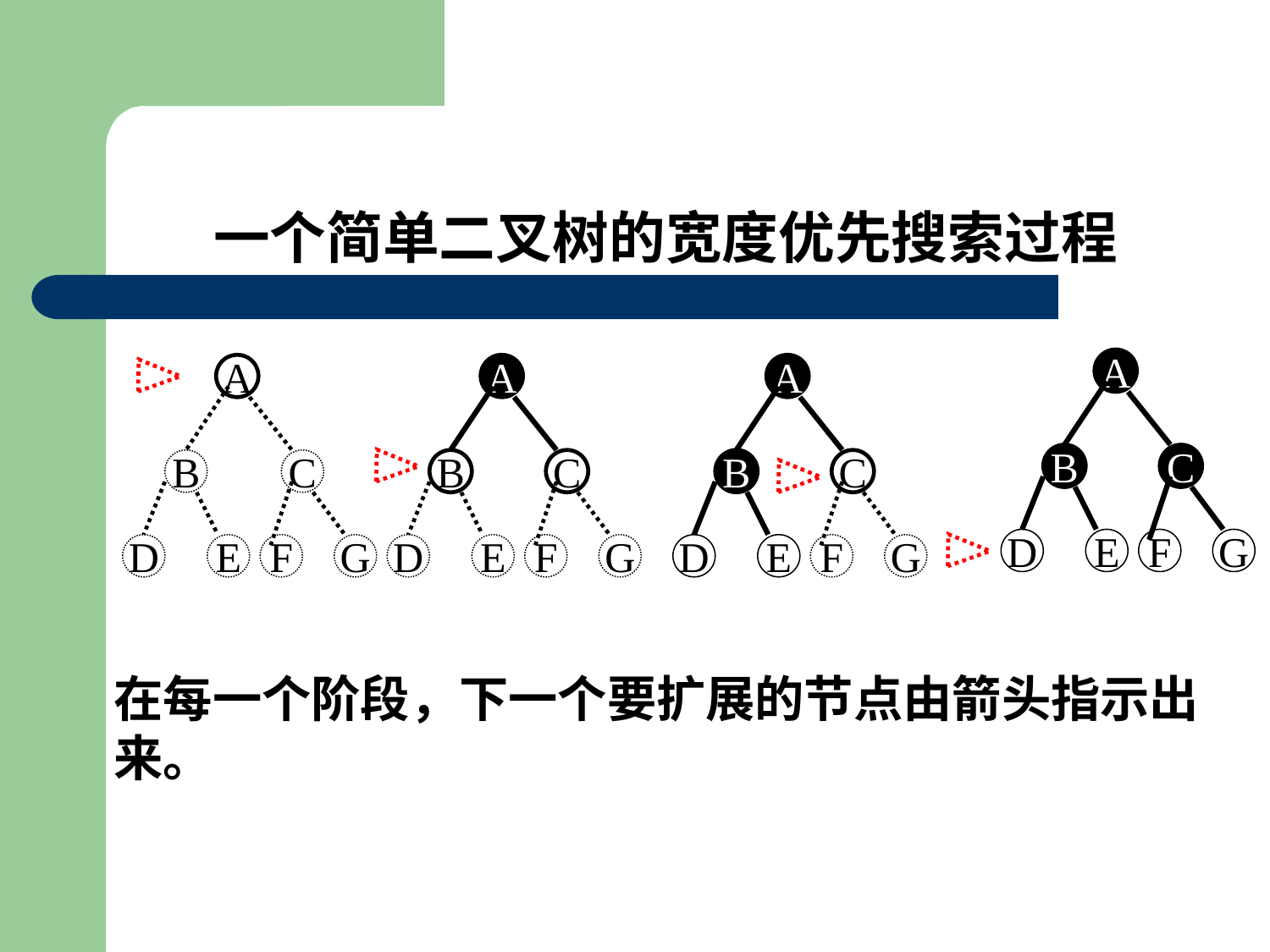

一个简单二叉树的宽度优先搜索过程
A

B
C

D
E
F
G

A

B
C

D
E
F
G
A

B
C

D
E
F
G
A

B
C

D
E
F
G
在每一个阶段，下一个要扩展的节点由箭头指示出来。
30